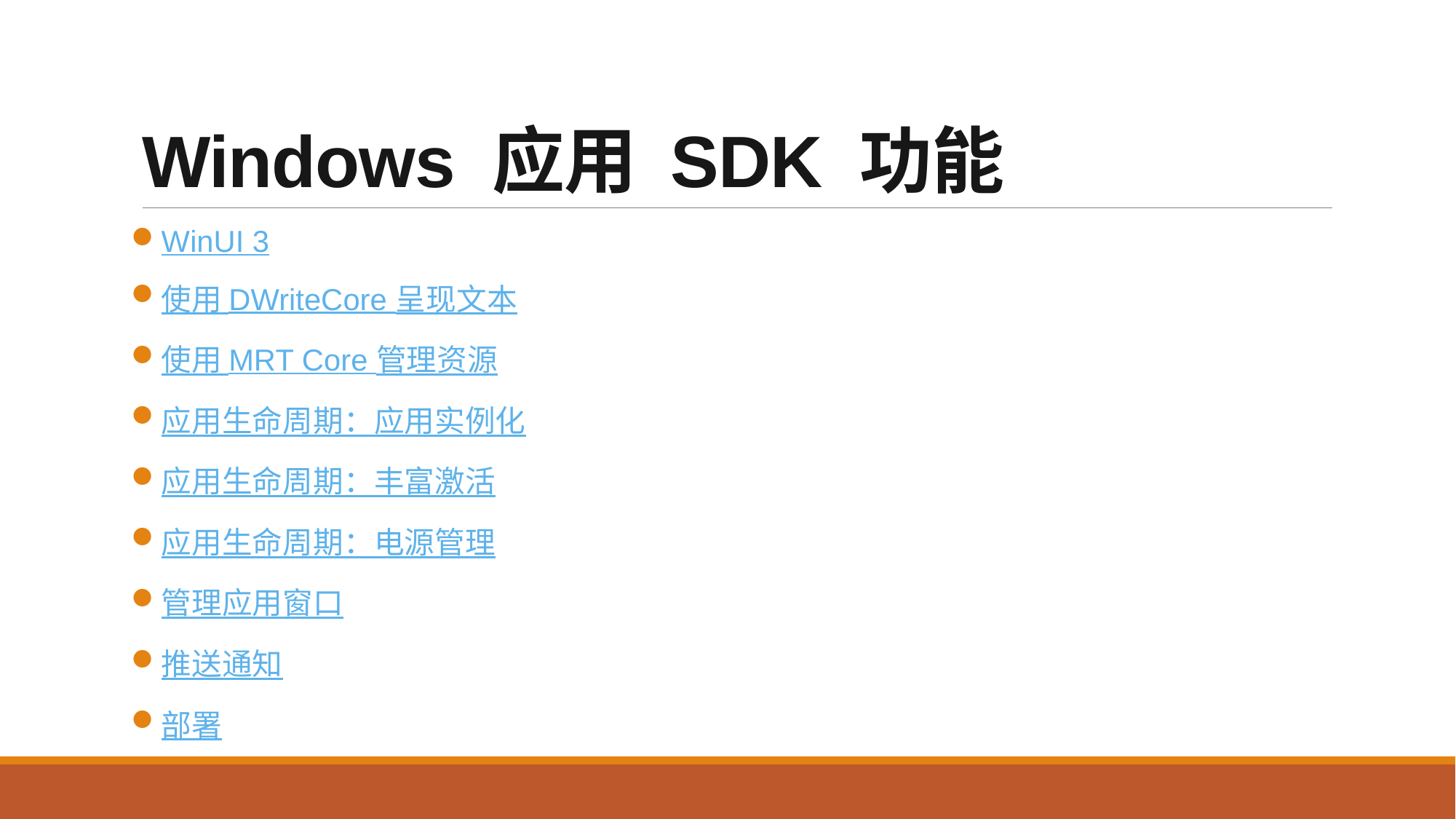

# Windows 应用 SDK 功能
WinUI 3
使用 DWriteCore 呈现文本
使用 MRT Core 管理资源
应用生命周期：应用实例化
应用生命周期：丰富激活
应用生命周期：电源管理
管理应用窗口
推送通知
部署